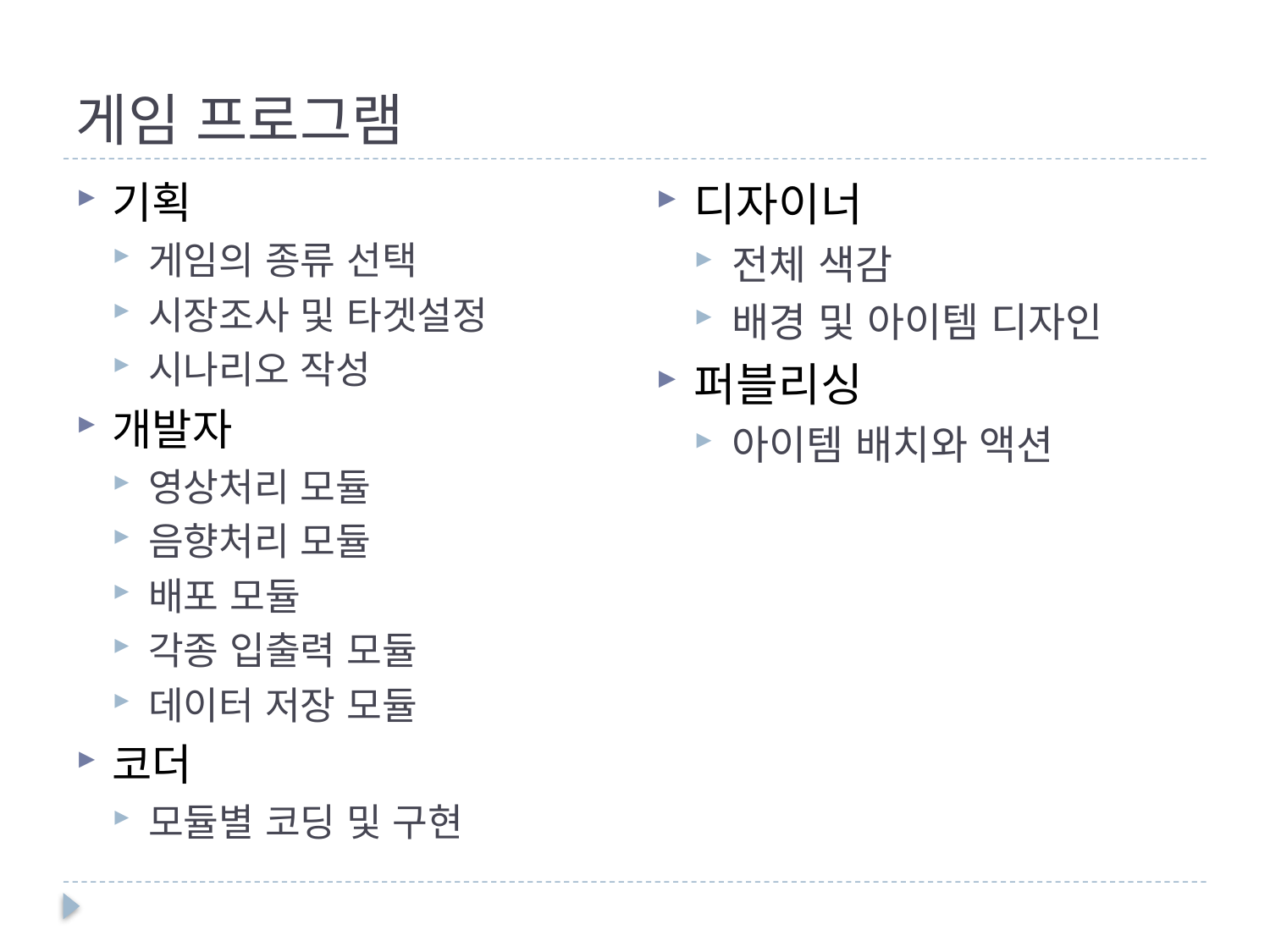

# 게임 프로그램
디자이너
전체 색감
배경 및 아이템 디자인
퍼블리싱
아이템 배치와 액션

기획
게임의 종류 선택
시장조사 및 타겟설정
시나리오 작성
개발자
영상처리 모듈
음향처리 모듈
배포 모듈
각종 입출력 모듈
데이터 저장 모듈
코더
모듈별 코딩 및 구현